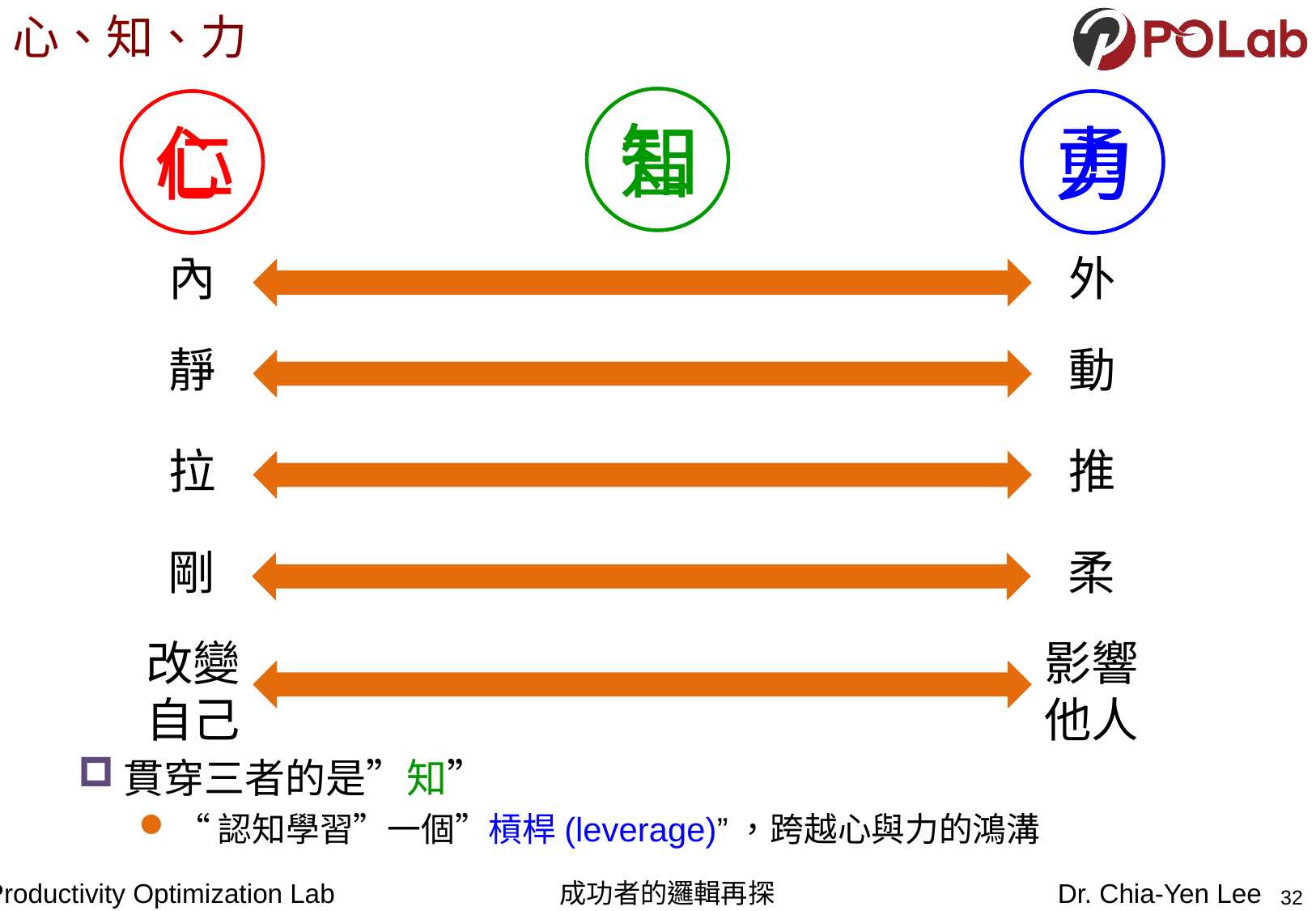

# 心、知、力
智
仁
勇
知
心
力
內
外

靜
動

拉
推

剛
柔

改變
自己
影響
他人

貫穿三者的是”知”
“認知學習”一個”槓桿(leverage)”，跨越心與力的鴻溝
32